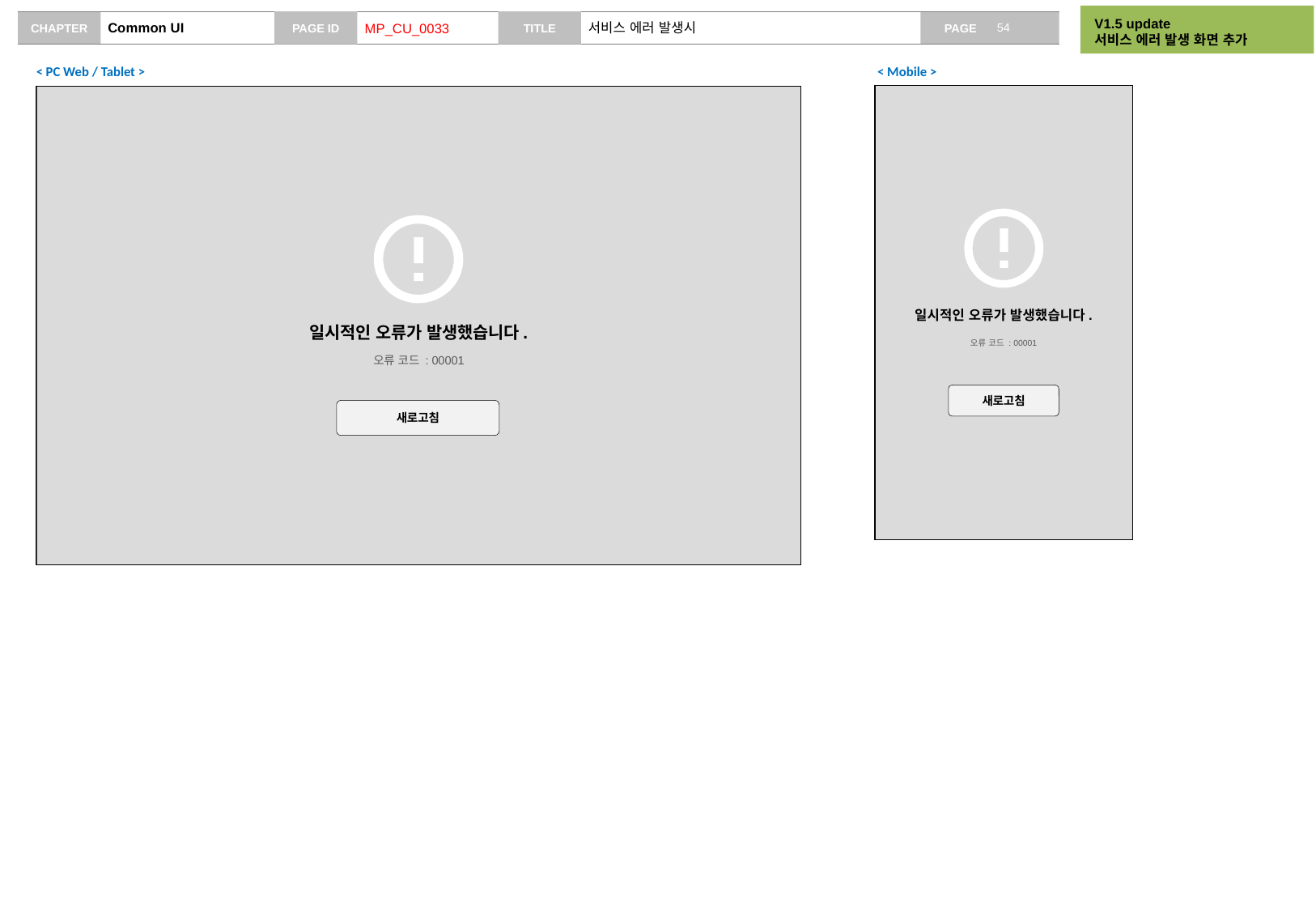

V1.5 update
서비스 에러 발생 화면 추가
# Common UI
MP_CU_0033
서비스 에러 발생시
< PC Web / Tablet >
< Mobile >

일시적인 오류가 발생했습니다.
오류 코드 : 00001
새로고침

일시적인 오류가 발생했습니다.
오류 코드 : 00001
새로고침